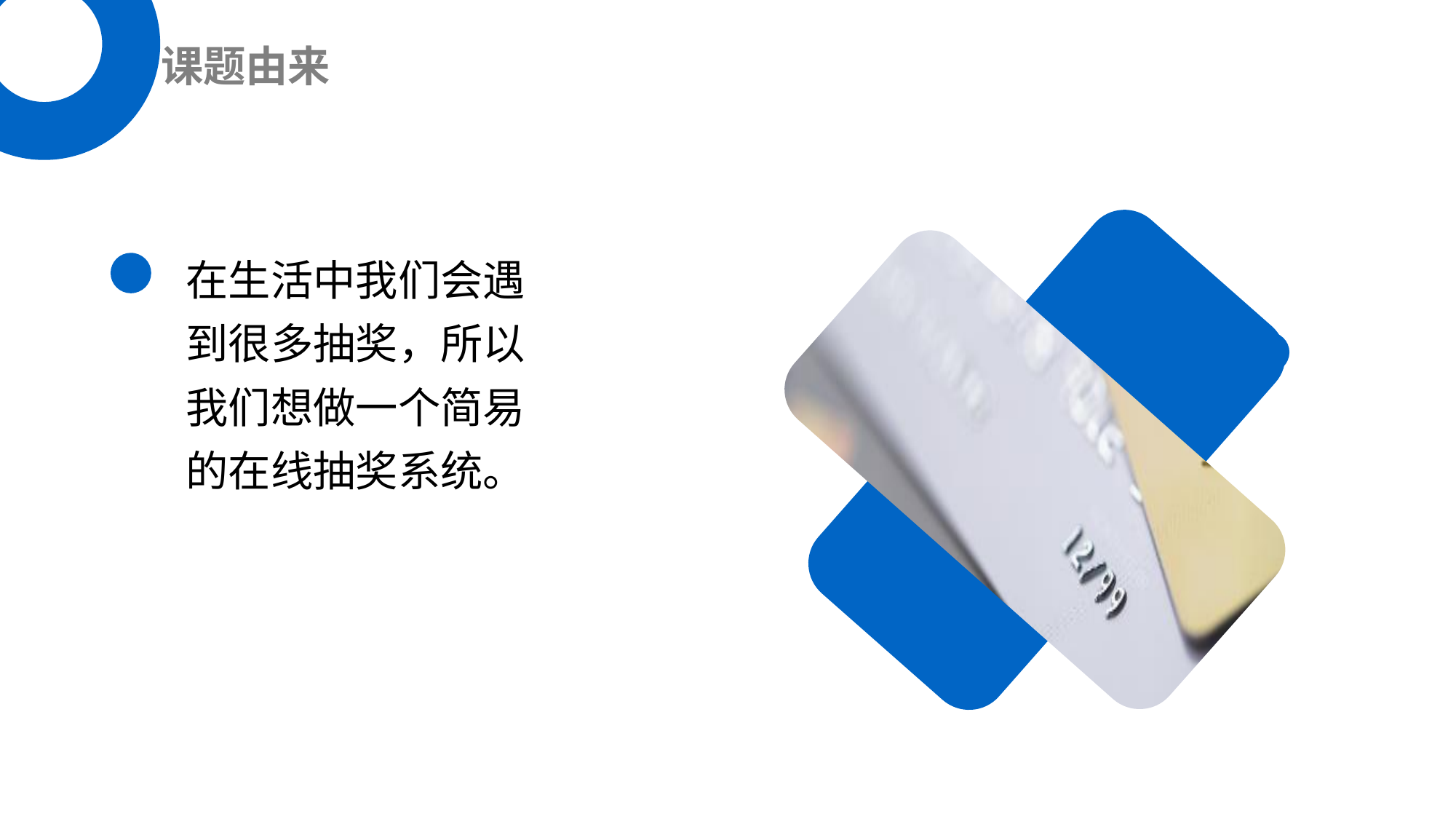

课题由来
在生活中我们会遇到很多抽奖，所以我们想做一个简易的在线抽奖系统。